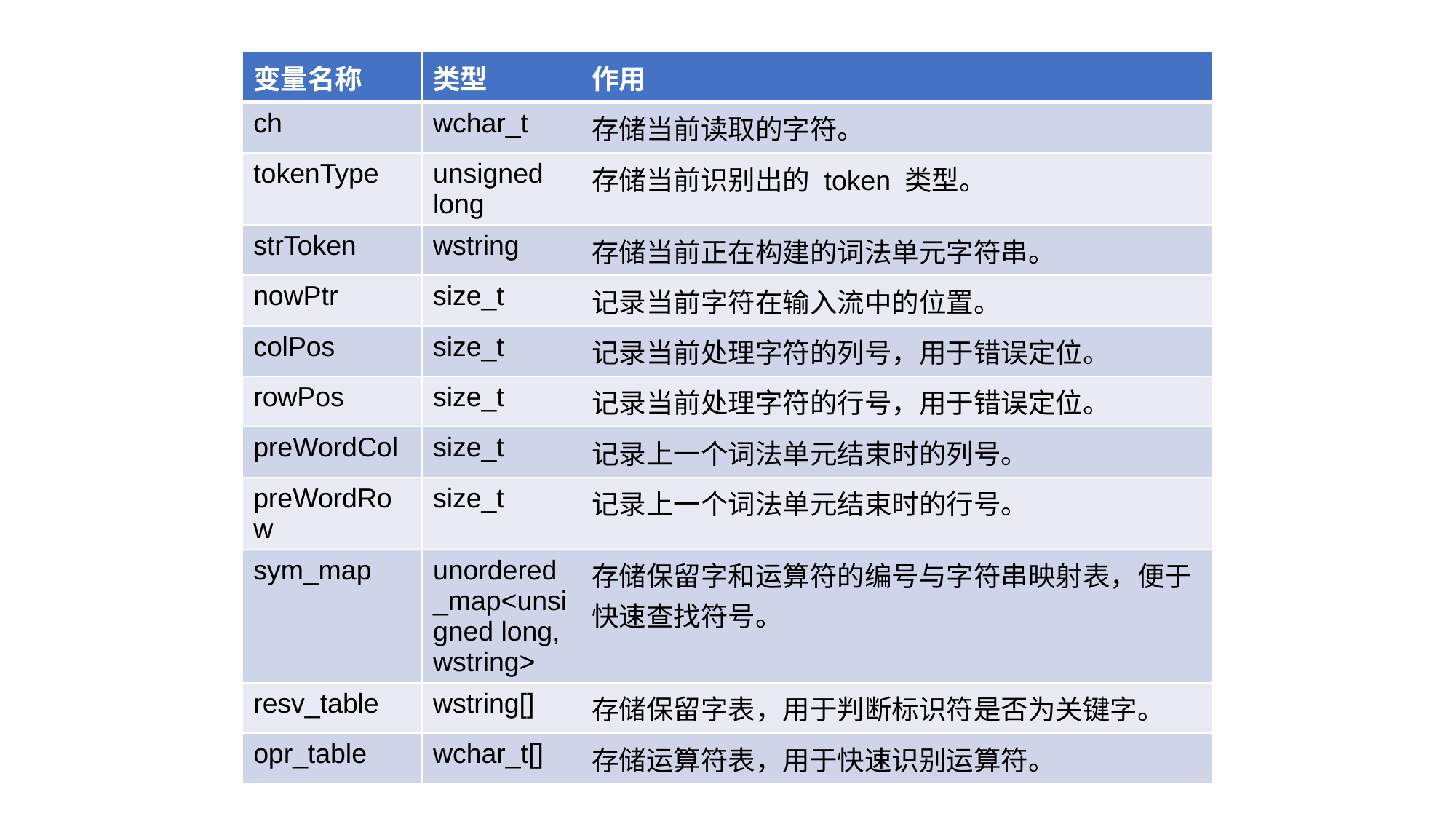

| 变量名称 | 类型 | 作用 |
| --- | --- | --- |
| ch | wchar\_t | 存储当前读取的字符。 |
| tokenType | unsigned long | 存储当前识别出的 token 类型。 |
| strToken | wstring | 存储当前正在构建的词法单元字符串。 |
| nowPtr | size\_t | 记录当前字符在输入流中的位置。 |
| colPos | size\_t | 记录当前处理字符的列号，用于错误定位。 |
| rowPos | size\_t | 记录当前处理字符的行号，用于错误定位。 |
| preWordCol | size\_t | 记录上一个词法单元结束时的列号。 |
| preWordRow | size\_t | 记录上一个词法单元结束时的行号。 |
| sym\_map | unordered\_map<unsigned long, wstring> | 存储保留字和运算符的编号与字符串映射表，便于快速查找符号。 |
| resv\_table | wstring[] | 存储保留字表，用于判断标识符是否为关键字。 |
| opr\_table | wchar\_t[] | 存储运算符表，用于快速识别运算符。 |